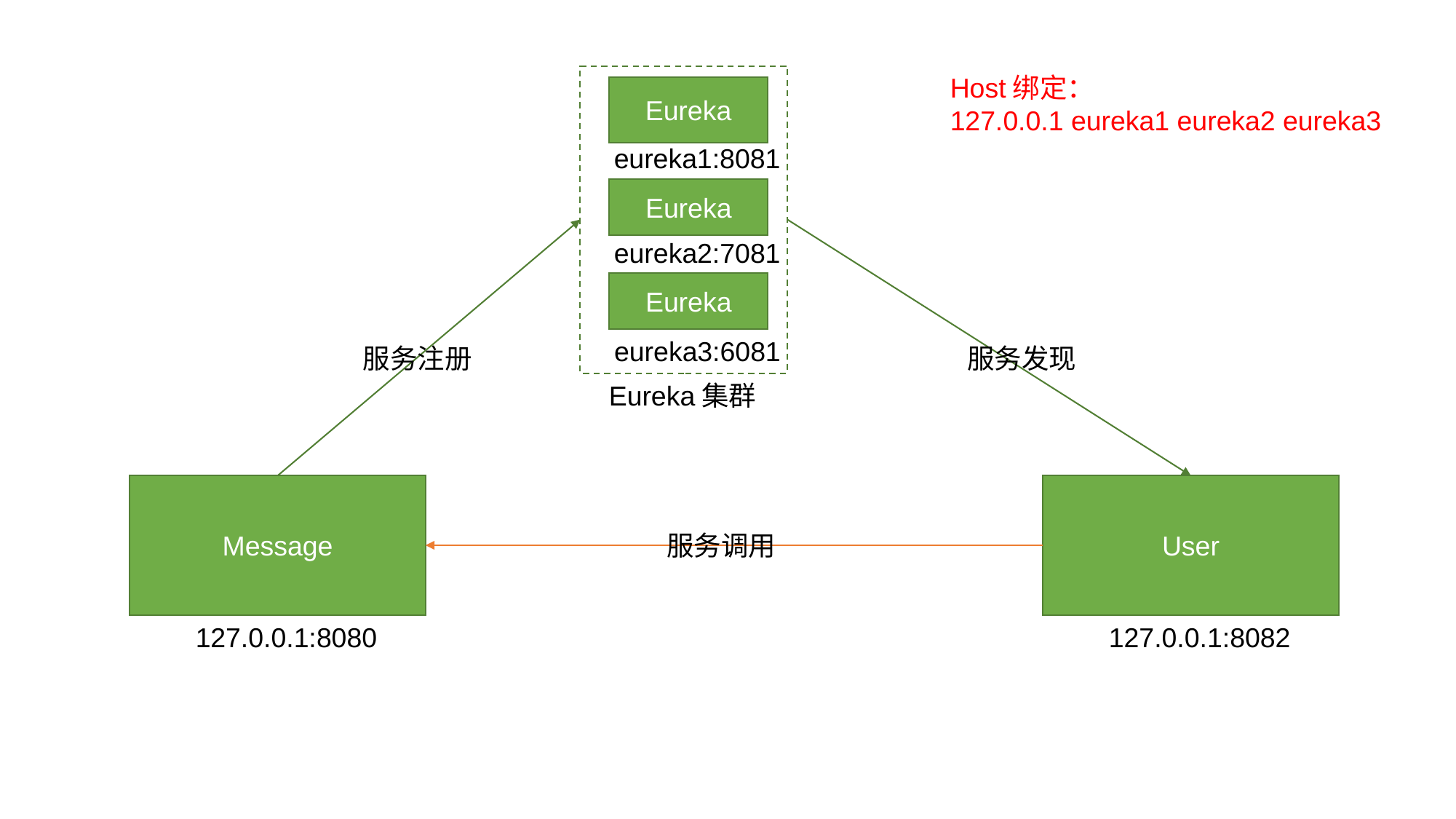

Host绑定：
127.0.0.1 eureka1 eureka2 eureka3

Eureka
eureka1:8081
Eureka
eureka2:7081
Eureka
eureka3:6081
服务注册
服务发现
Eureka集群
Message
User
服务调用
127.0.0.1:8080
127.0.0.1:8082